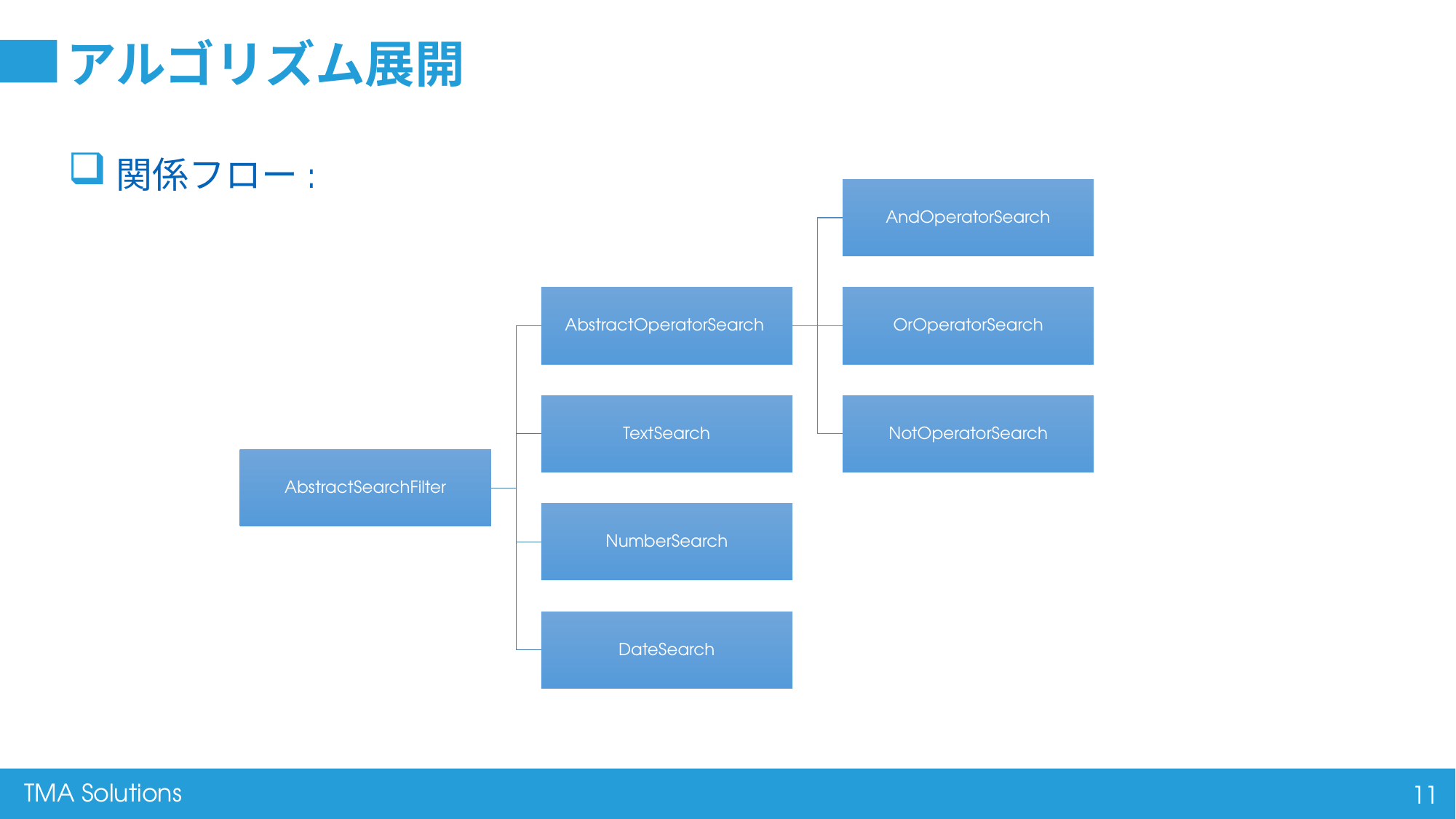

# アルゴリズム展開
関係フロー:

AbstractSearchFilter
AbstractOperatorSearch
AndOperatorSearch
OrOperatorSearch
NotOperatorSearch
TextSearch
NumberSearch
DateSearch